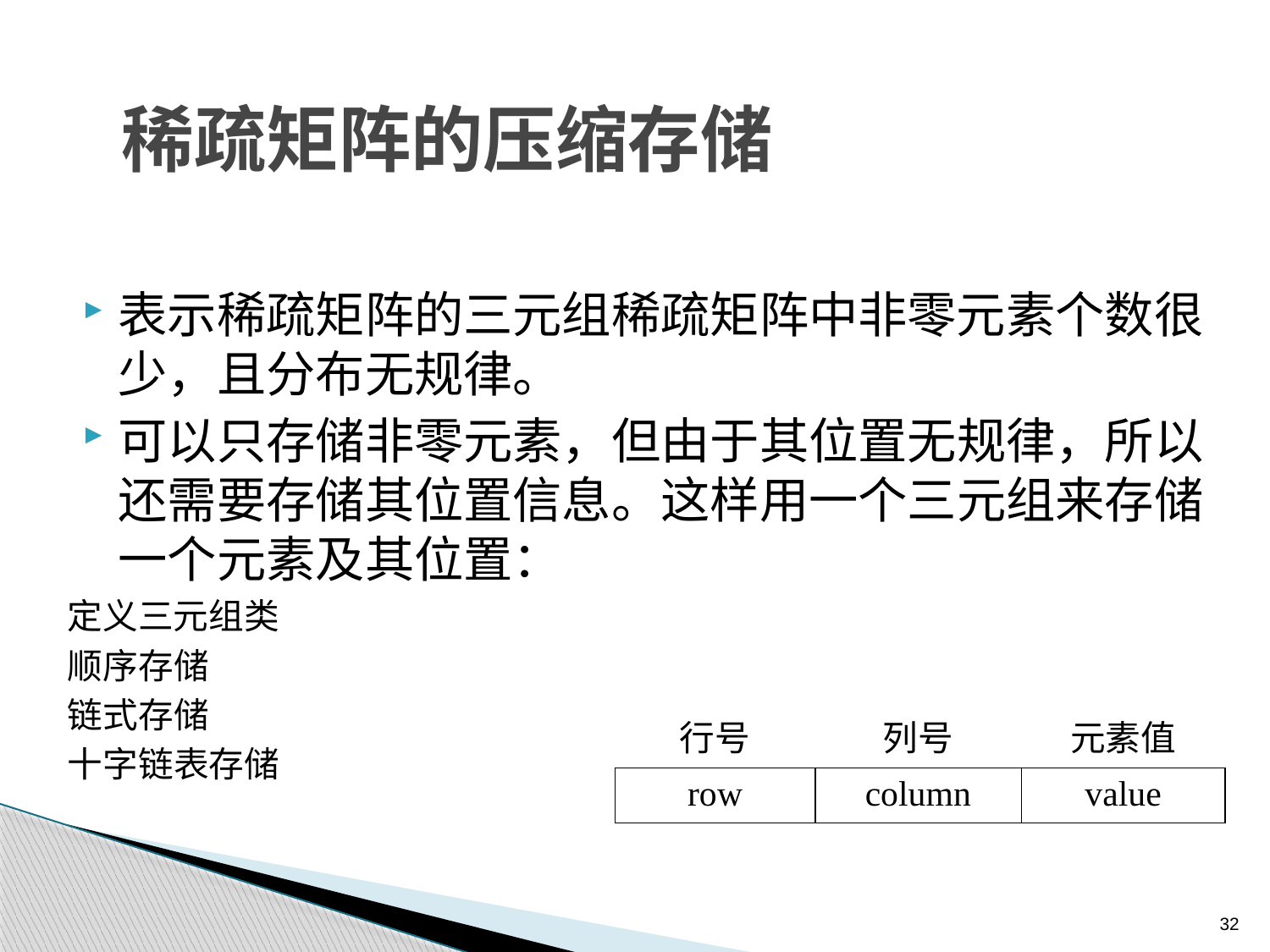

# 稀疏矩阵的压缩存储
表示稀疏矩阵的三元组稀疏矩阵中非零元素个数很少，且分布无规律。
可以只存储非零元素，但由于其位置无规律，所以还需要存储其位置信息。这样用一个三元组来存储一个元素及其位置：
定义三元组类
顺序存储
链式存储
十字链表存储

| 行号 | 列号 | 元素值 |
| --- | --- | --- |
| row | column | value |
32